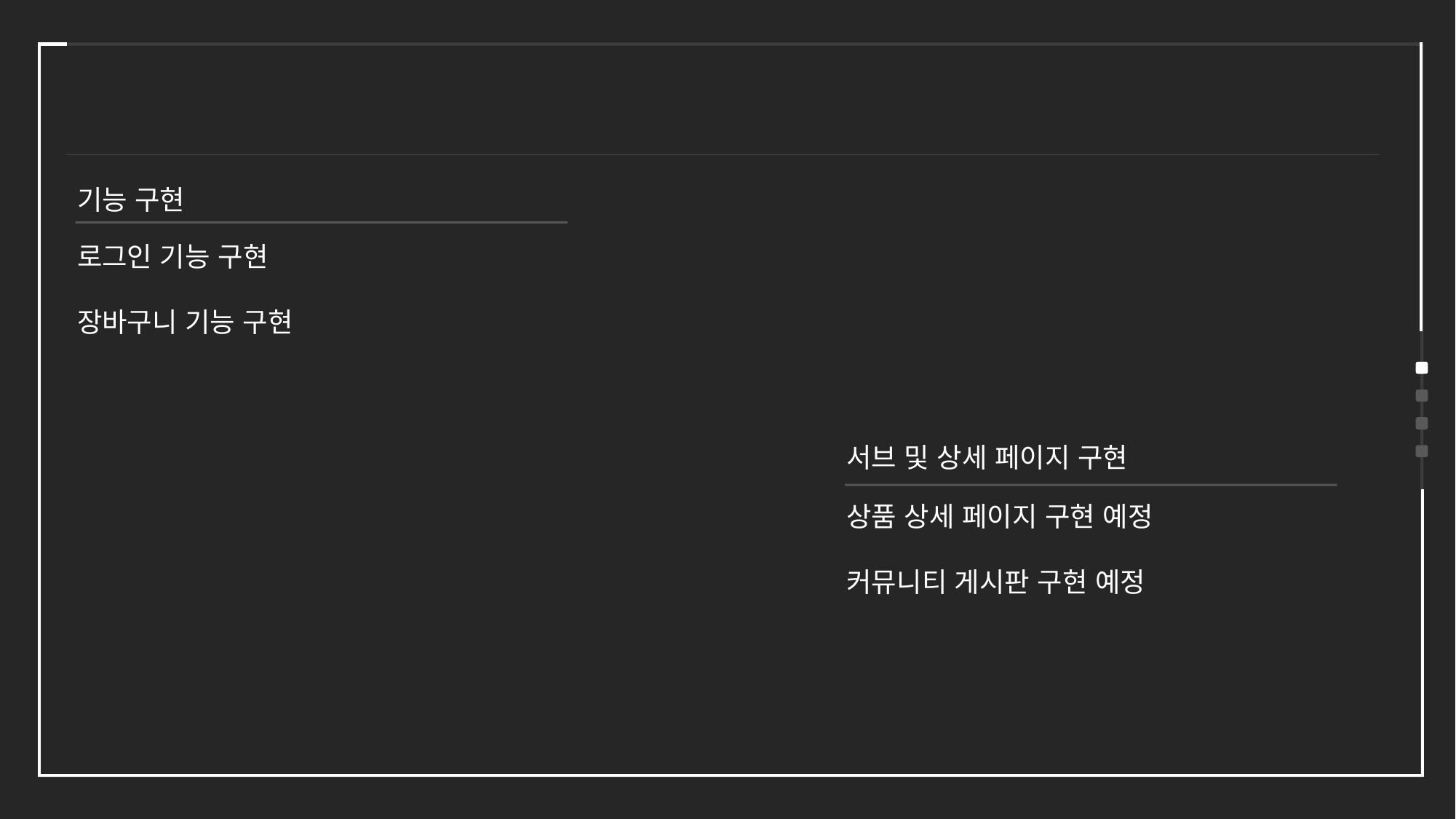

향후 개발 방향
기획의도 	                    사이트구현                      향후개발방향
# 향후 개발 방향
기능 구현
로그인 기능 구현

장바구니 기능 구현

서브 및 상세 페이지 구현
상품 상세 페이지 구현 예정

커뮤니티 게시판 구현 예정
6